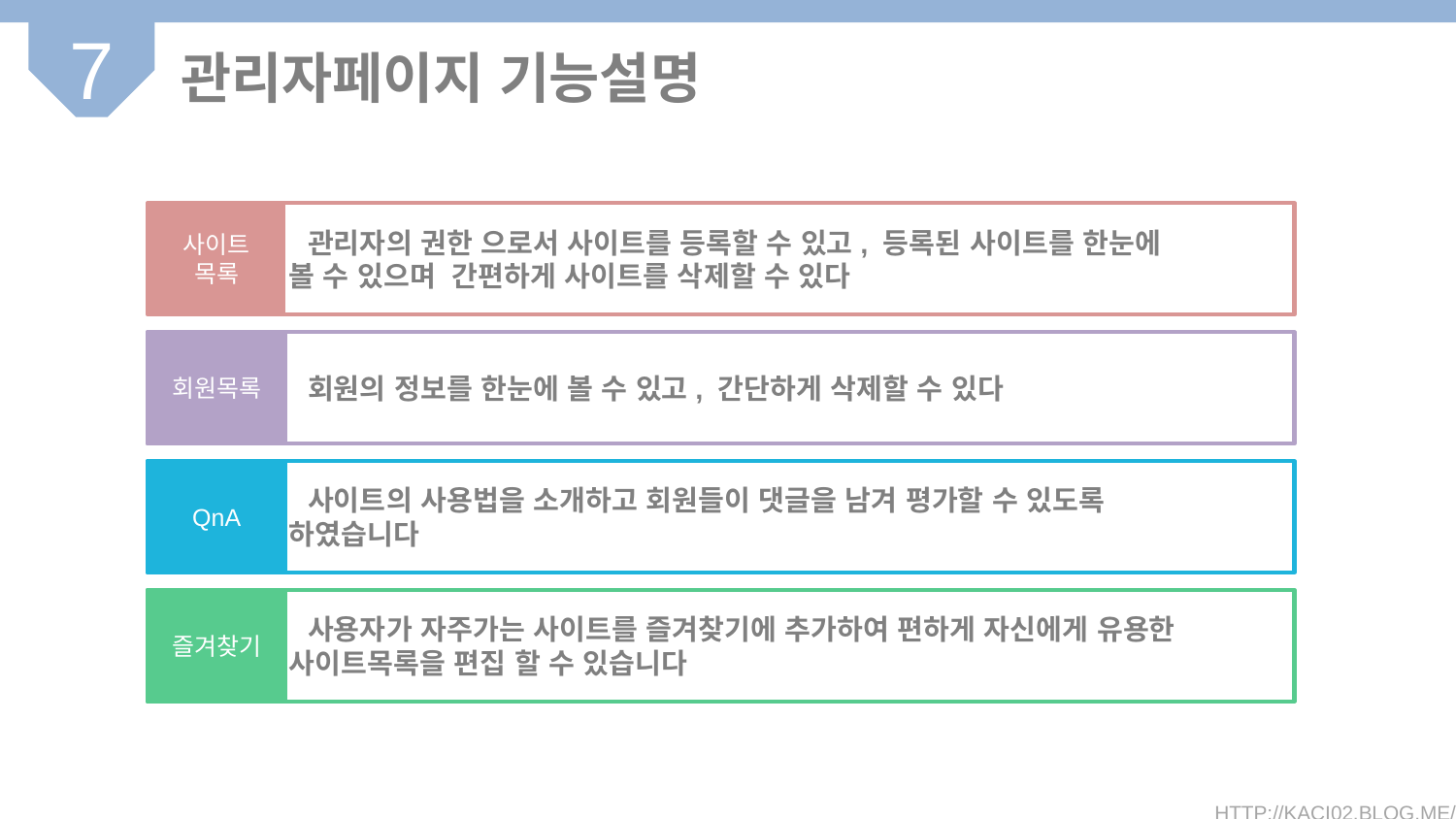

7

관리자페이지 기능설명
	관리자의 권한 으로서 사이트를 등록할 수 있고, 등록된 사이트를 한눈에
               볼 수 있으며  간편하게 사이트를 삭제할 수 있다
사이트
목록
	회원의 정보를 한눈에 볼 수 있고, 간단하게 삭제할 수 있다
회원목록
	사이트의 사용법을 소개하고 회원들이 댓글을 남겨 평가할 수 있도록
               하였습니다
QnA
	사용자가 자주가는 사이트를 즐겨찾기에 추가하여 편하게 자신에게 유용한
               사이트목록을 편집 할 수 있습니다
즐겨찾기
HTTP://KACI02.BLOG.ME/